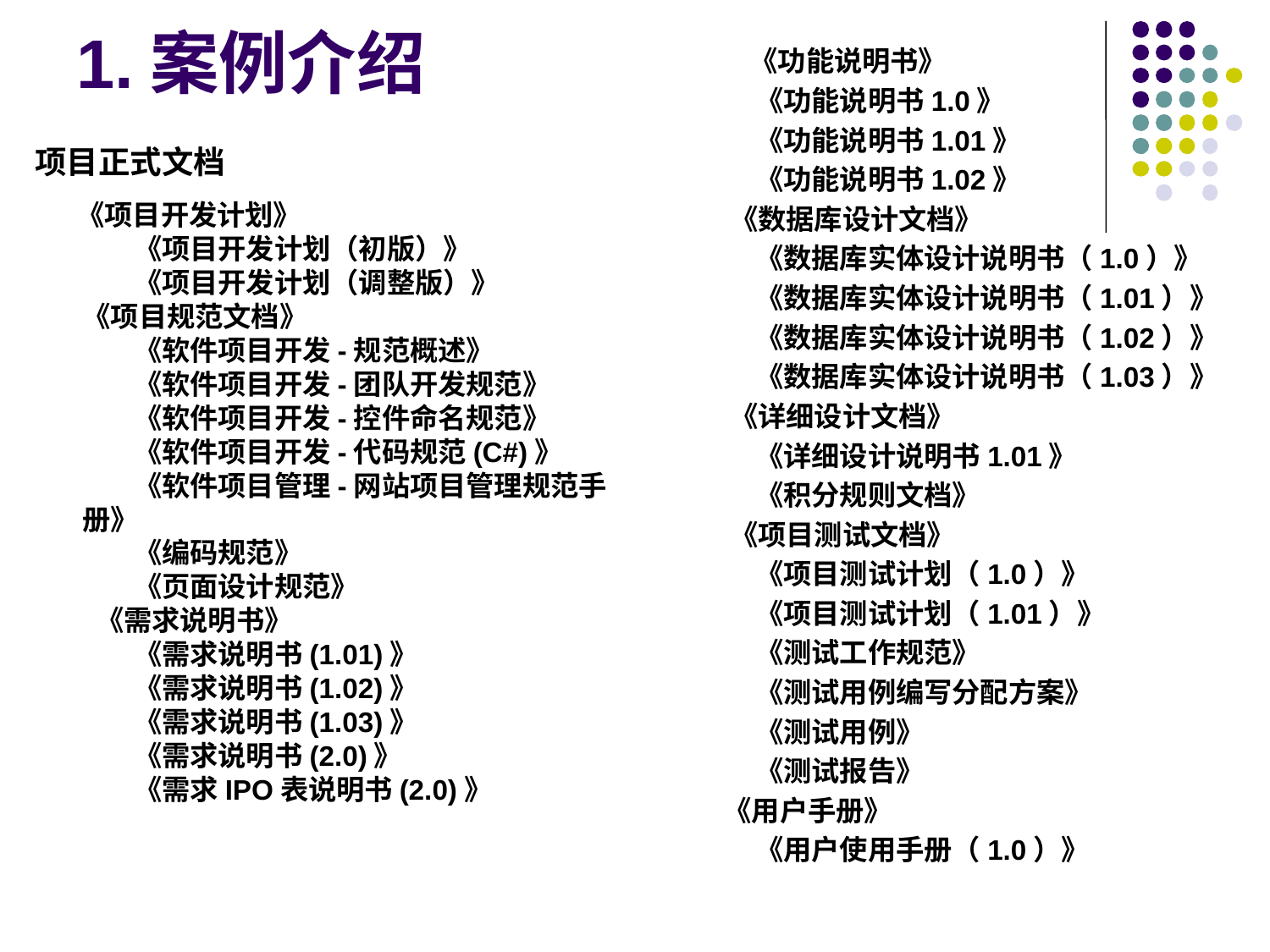

# 1.案例介绍
               《功能说明书》
          《功能说明书1.0》
          《功能说明书1.01》
          《功能说明书1.02》
      《数据库设计文档》
          《数据库实体设计说明书（1.0）》
          《数据库实体设计说明书（1.01）》
          《数据库实体设计说明书（1.02）》
          《数据库实体设计说明书（1.03）》
      《详细设计文档》
          《详细设计说明书1.01》
          《积分规则文档》
      《项目测试文档》
          《项目测试计划（1.0）》
          《项目测试计划（1.01）》
          《测试工作规范》
          《测试用例编写分配方案》
          《测试用例》
          《测试报告》
     《用户手册》
          《用户使用手册（1.0）》

项目正式文档
      《项目开发计划》
       《项目开发计划（初版）》
       《项目开发计划（调整版）》
《项目规范文档》
       《软件项目开发-规范概述》
       《软件项目开发-团队开发规范》
       《软件项目开发-控件命名规范》
       《软件项目开发-代码规范(C#)》
       《软件项目管理-网站项目管理规范手册》
       《编码规范》
       《页面设计规范》
 《需求说明书》
       《需求说明书(1.01)》
       《需求说明书(1.02)》
       《需求说明书(1.03)》
       《需求说明书(2.0)》
       《需求IPO表说明书(2.0)》